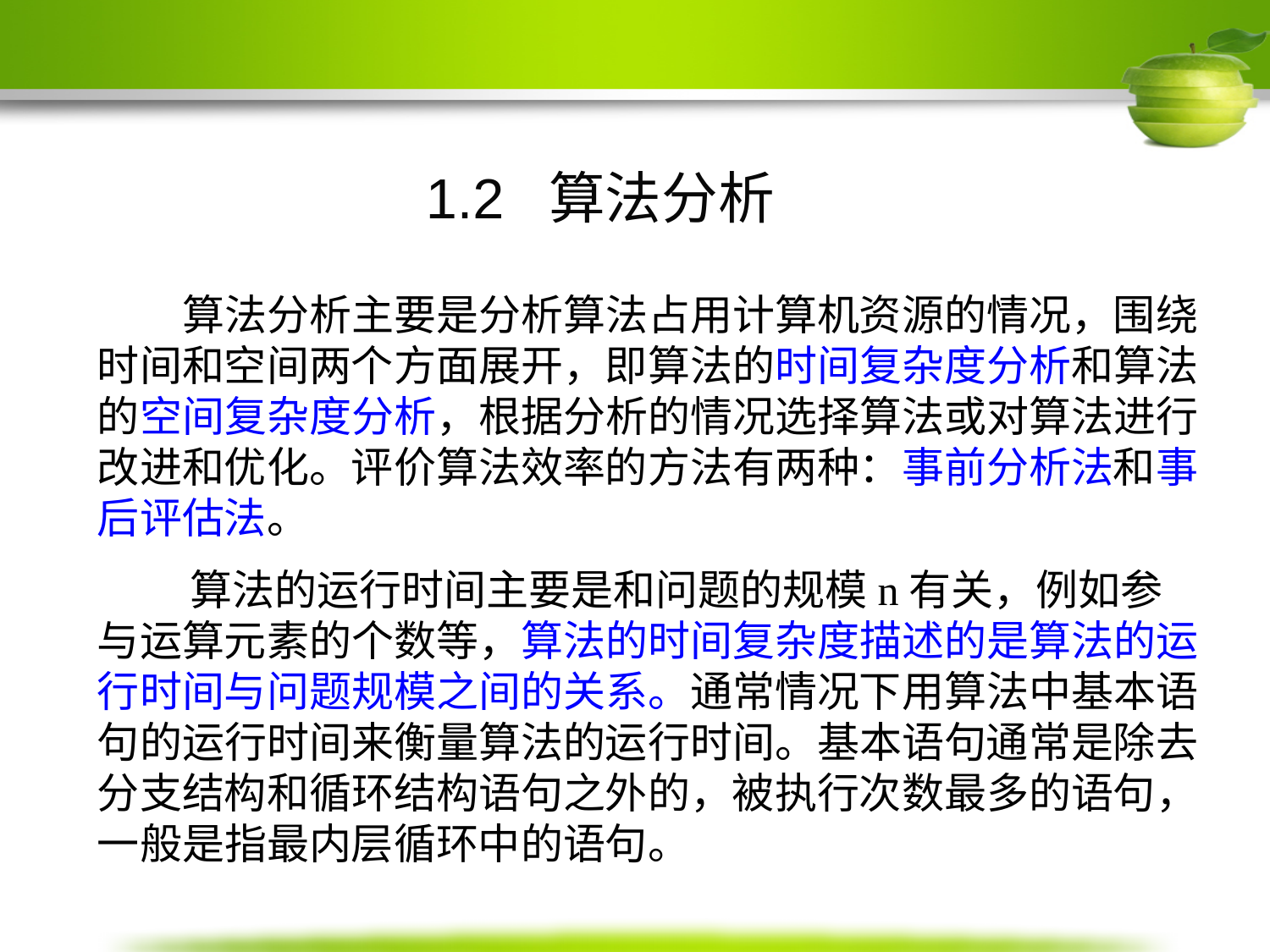

1.2  算法分析
　　算法分析主要是分析算法占用计算机资源的情况，围绕时间和空间两个方面展开，即算法的时间复杂度分析和算法的空间复杂度分析，根据分析的情况选择算法或对算法进行改进和优化。评价算法效率的方法有两种：事前分析法和事后评估法。
  算法的运行时间主要是和问题的规模n有关，例如参与运算元素的个数等，算法的时间复杂度描述的是算法的运行时间与问题规模之间的关系。通常情况下用算法中基本语句的运行时间来衡量算法的运行时间。基本语句通常是除去分支结构和循环结构语句之外的，被执行次数最多的语句，一般是指最内层循环中的语句。